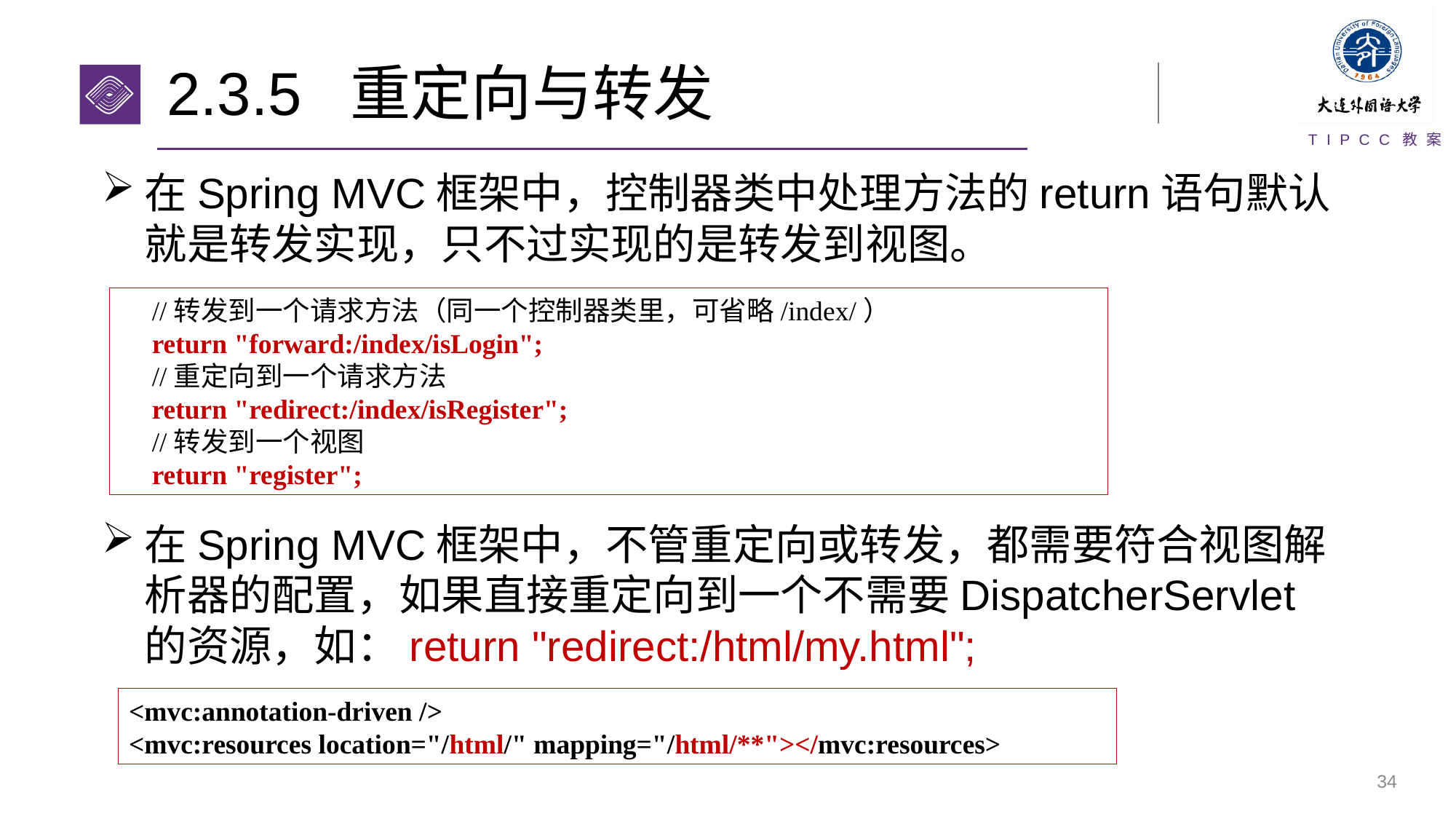

# 2.3.5  重定向与转发
在Spring MVC框架中，控制器类中处理方法的return语句默认就是转发实现，只不过实现的是转发到视图。

在Spring MVC框架中，不管重定向或转发，都需要符合视图解析器的配置，如果直接重定向到一个不需要DispatcherServlet的资源，如：return "redirect:/html/my.html";
//转发到一个请求方法（同一个控制器类里，可省略/index/）
return "forward:/index/isLogin";
//重定向到一个请求方法
return "redirect:/index/isRegister";
//转发到一个视图
return "register";
<mvc:annotation-driven />
<mvc:resources location="/html/" mapping="/html/**"></mvc:resources>
34